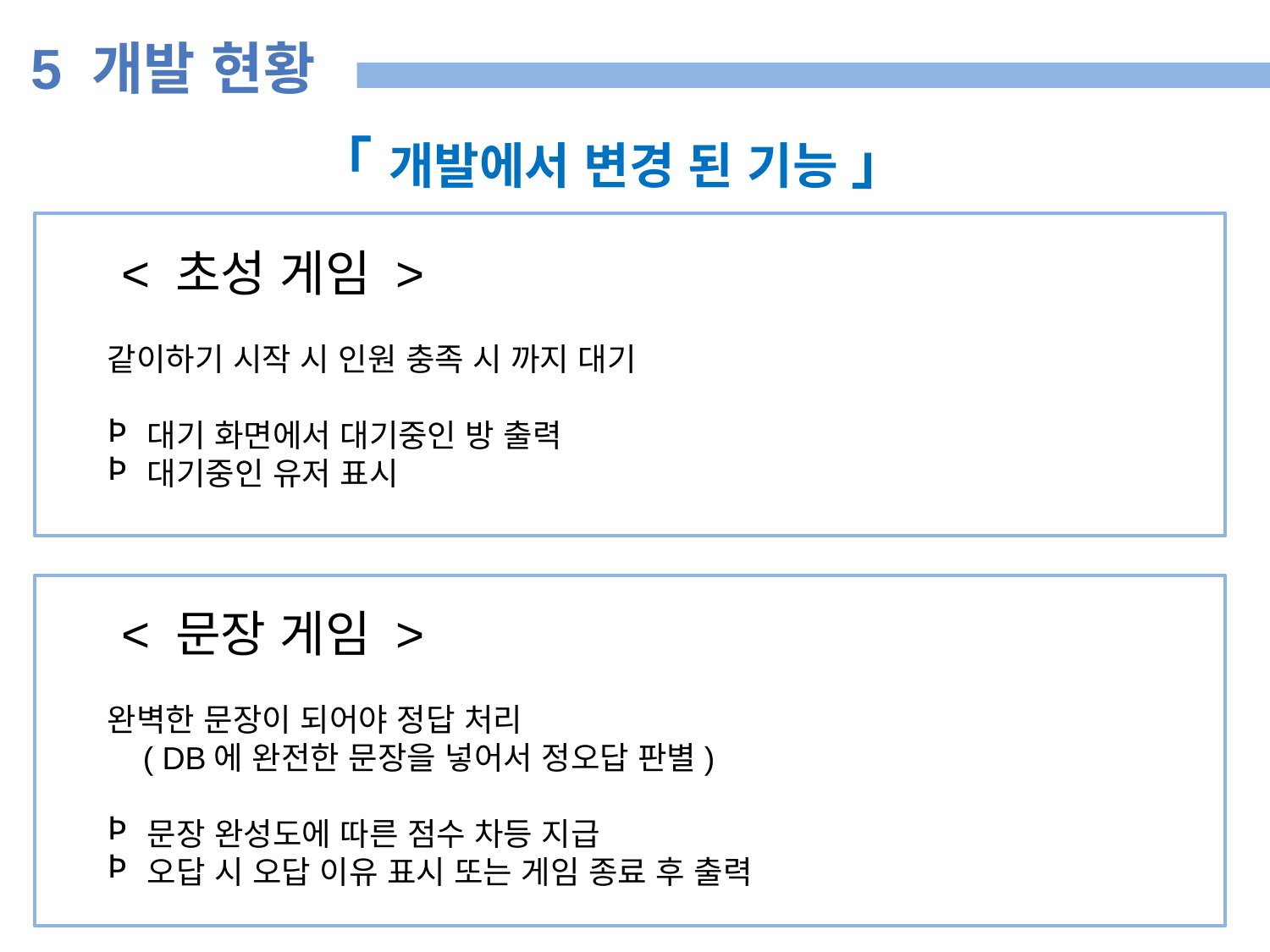

5 개발 현황

「 개발에서 변경 된 기능 」

 < 초성 게임 >

같이하기 시작 시 인원 충족 시 까지 대기

대기 화면에서 대기중인 방 출력
대기중인 유저 표시

 < 문장 게임 >

완벽한 문장이 되어야 정답 처리
    ( DB에 완전한 문장을 넣어서 정오답 판별)

문장 완성도에 따른 점수 차등 지급
오답 시 오답 이유 표시 또는 게임 종료 후 출력